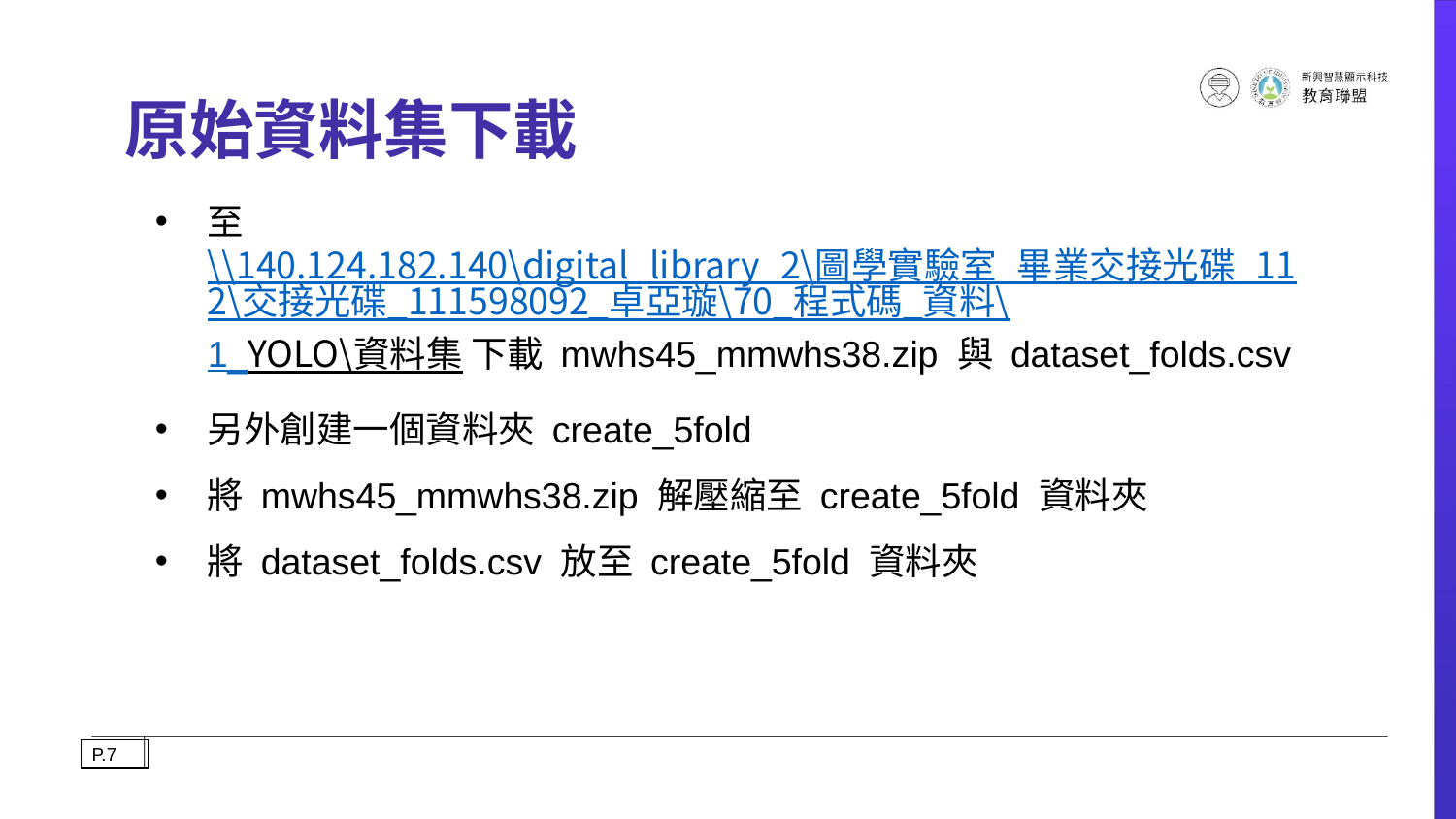

# 原始資料集下載
至 \\140.124.182.140\digital_library_2\圖學實驗室_畢業交接光碟_112\交接光碟_111598092_卓亞璇\70_程式碼_資料\1_YOLO\資料集 下載 mwhs45_mmwhs38.zip 與 dataset_folds.csv
另外創建一個資料夾 create_5fold
將 mwhs45_mmwhs38.zip 解壓縮至 create_5fold 資料夾
將 dataset_folds.csv 放至 create_5fold 資料夾
P.7